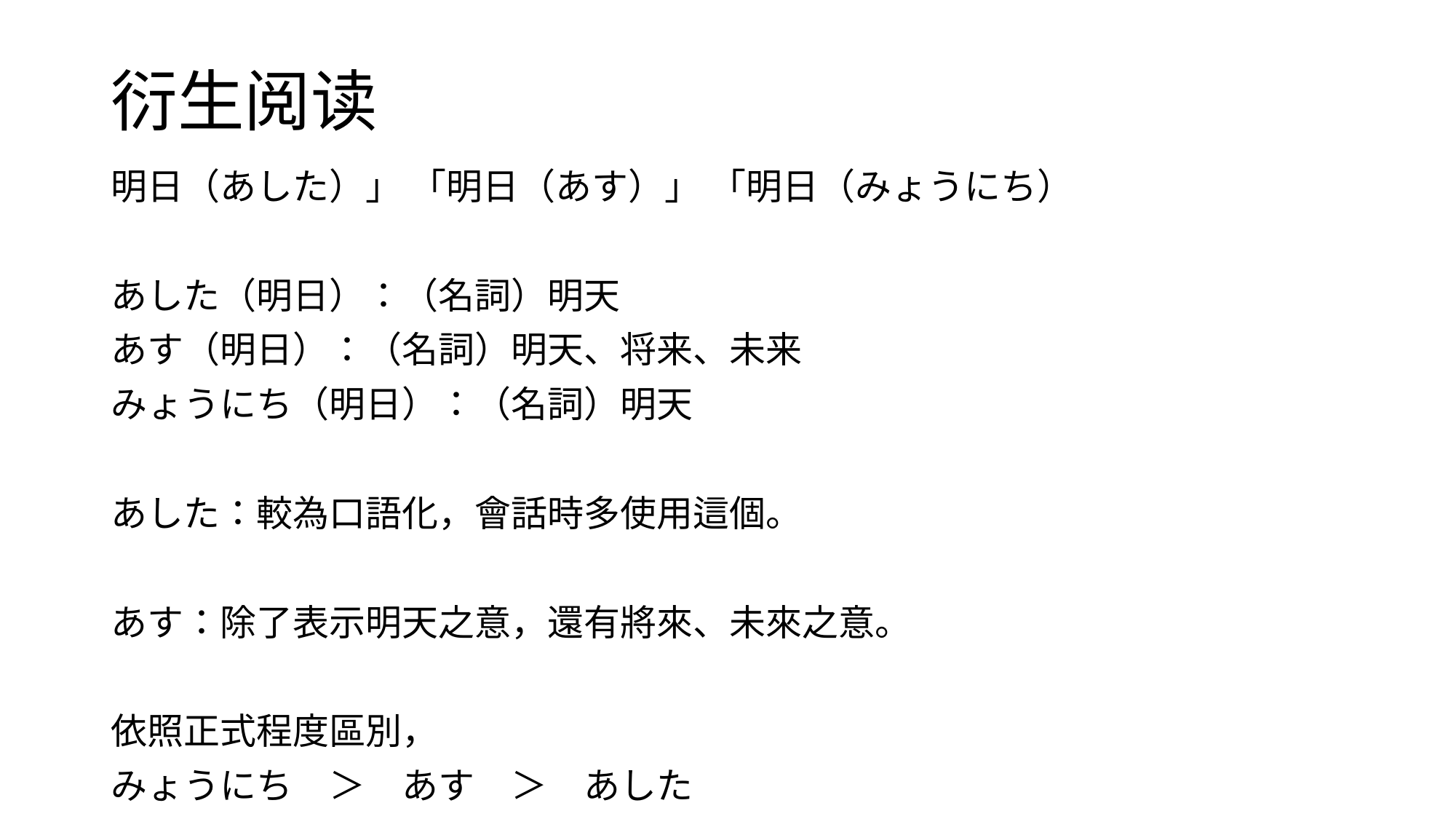

# 衍生阅读
明日（あした）」 「明日（あす）」 「明日（みょうにち）

あした（明日）：（名詞）明天
あす（明日）：（名詞）明天、将来、未来
みょうにち（明日）：（名詞）明天

あした：較為口語化，會話時多使用這個。

あす：除了表示明天之意，還有將來、未來之意。

依照正式程度區別，
みょうにち　＞　あす　＞　あした